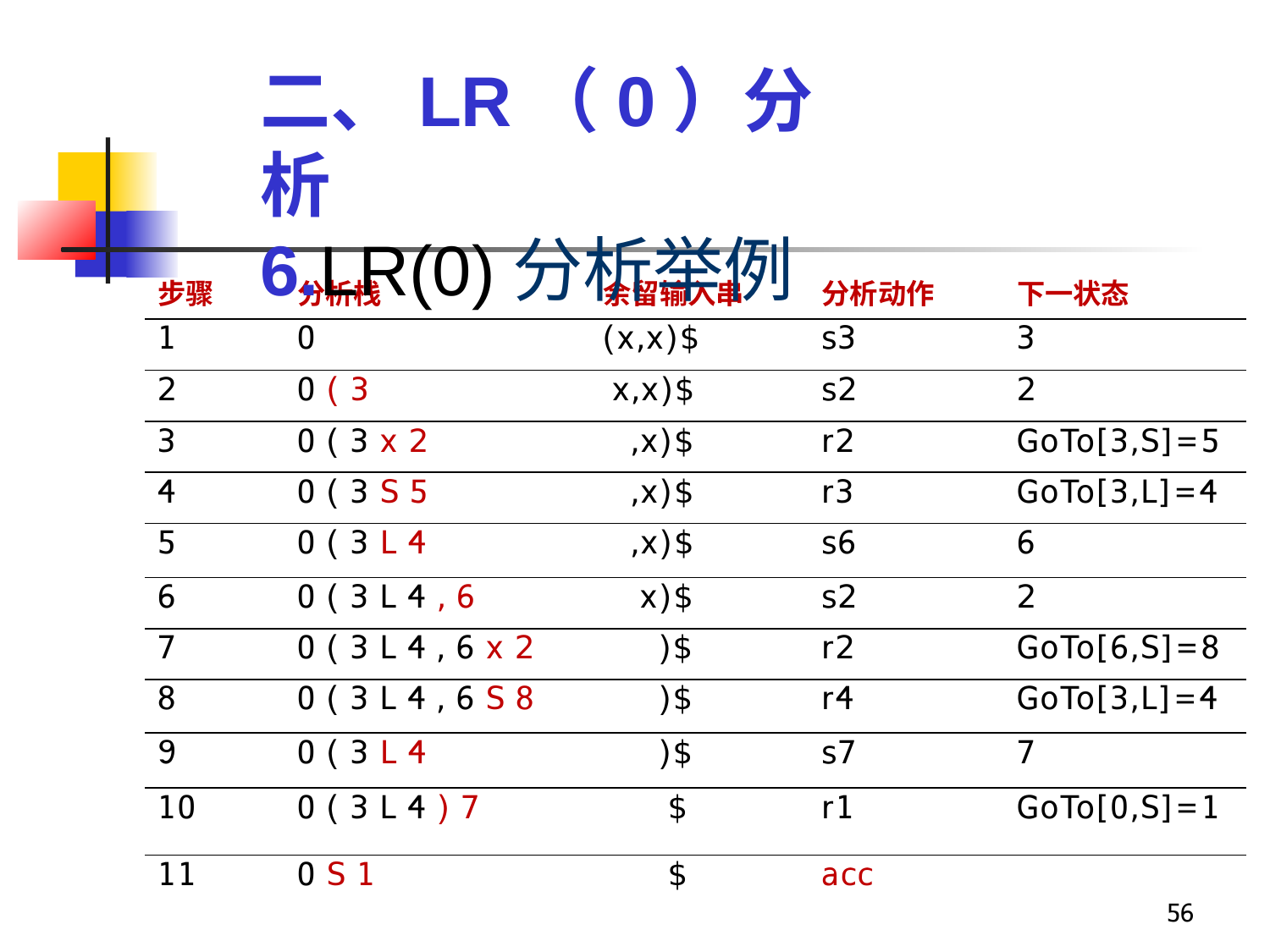

二、LR（0）分析
6.LR(0)分析举例
| 步骤 | 分析栈 |  | 余留输入串 | 分析动作 | 下一状态 |
| --- | --- | --- | --- | --- | --- |
| 1 | 0 |  | (x,x)$ | s3 | 3 |
| 2 | 0 ( 3 |  | x,x)$ | s2 | 2 |
| 3 | 0 ( 3 x 2 |  | ,x)$ | r2 | GoTo[3,S]=5 |
| 4 | 0 ( 3 S 5 |  | ,x)$ | r3 | GoTo[3,L]=4 |
| 5 | 0 ( 3 L 4 |  | ,x)$ | s6 | 6 |
| 6 | 0 ( 3 L 4 , 6 |  | x)$ | s2 | 2 |
| 7 | 0 ( 3 L 4 , 6 x 2 |  | )$ | r2 | GoTo[6,S]=8 |
| 8 | 0 ( 3 L 4 , 6 S 8 |  | )$ | r4 | GoTo[3,L]=4 |
| 9 | 0 ( 3 L 4 |  | )$ | s7 | 7 |
| 10 | 0 ( 3 L 4 ) 7 |  | $ | r1 | GoTo[0,S]=1 |
| 11 | 0 S 1 |  | $ | acc |  |
56